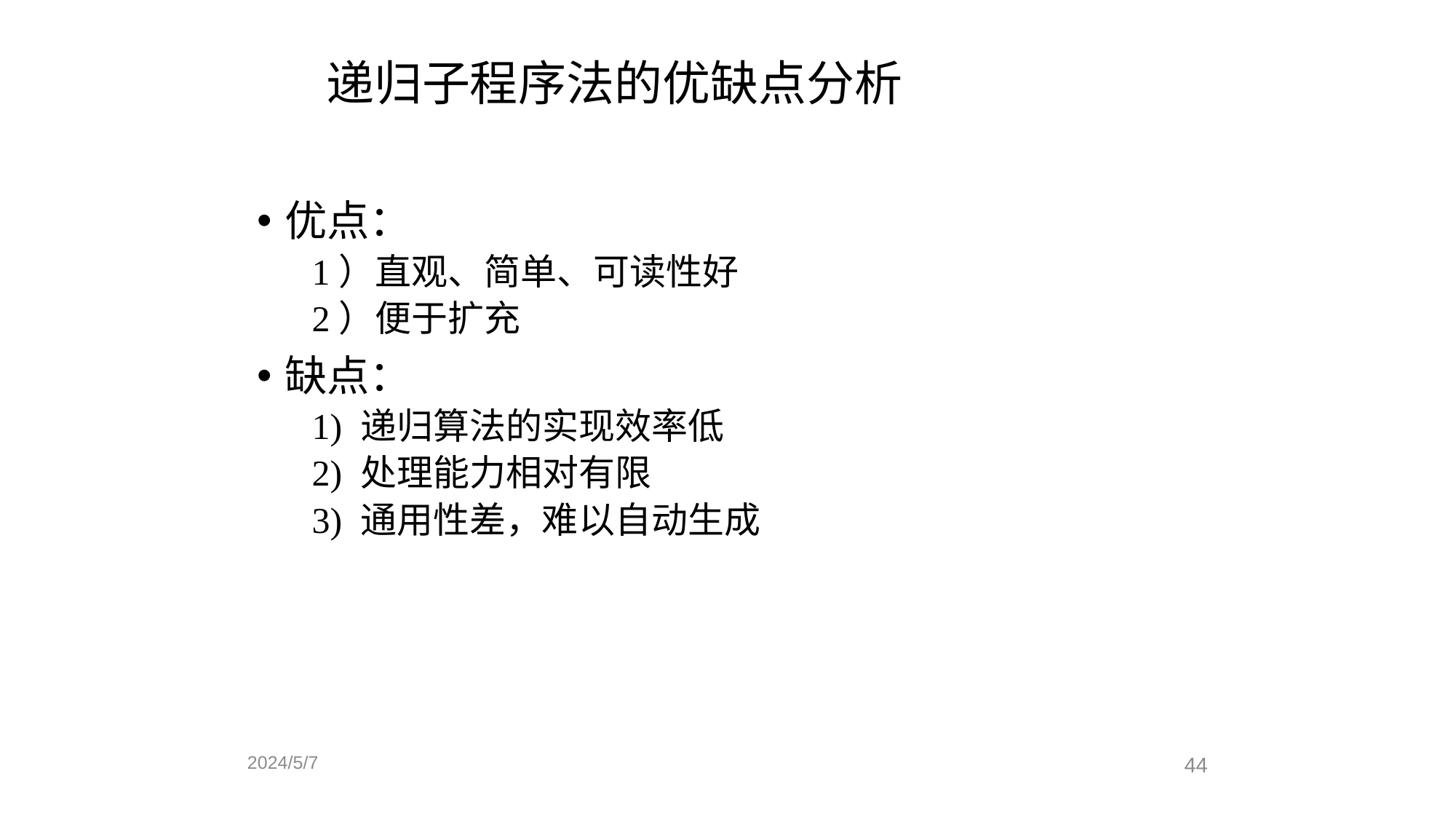

递归子程序法的优缺点分析
优点：
1）直观、简单、可读性好
2）便于扩充
缺点：
1) 递归算法的实现效率低
2) 处理能力相对有限
3) 通用性差，难以自动生成
2024/5/7
44